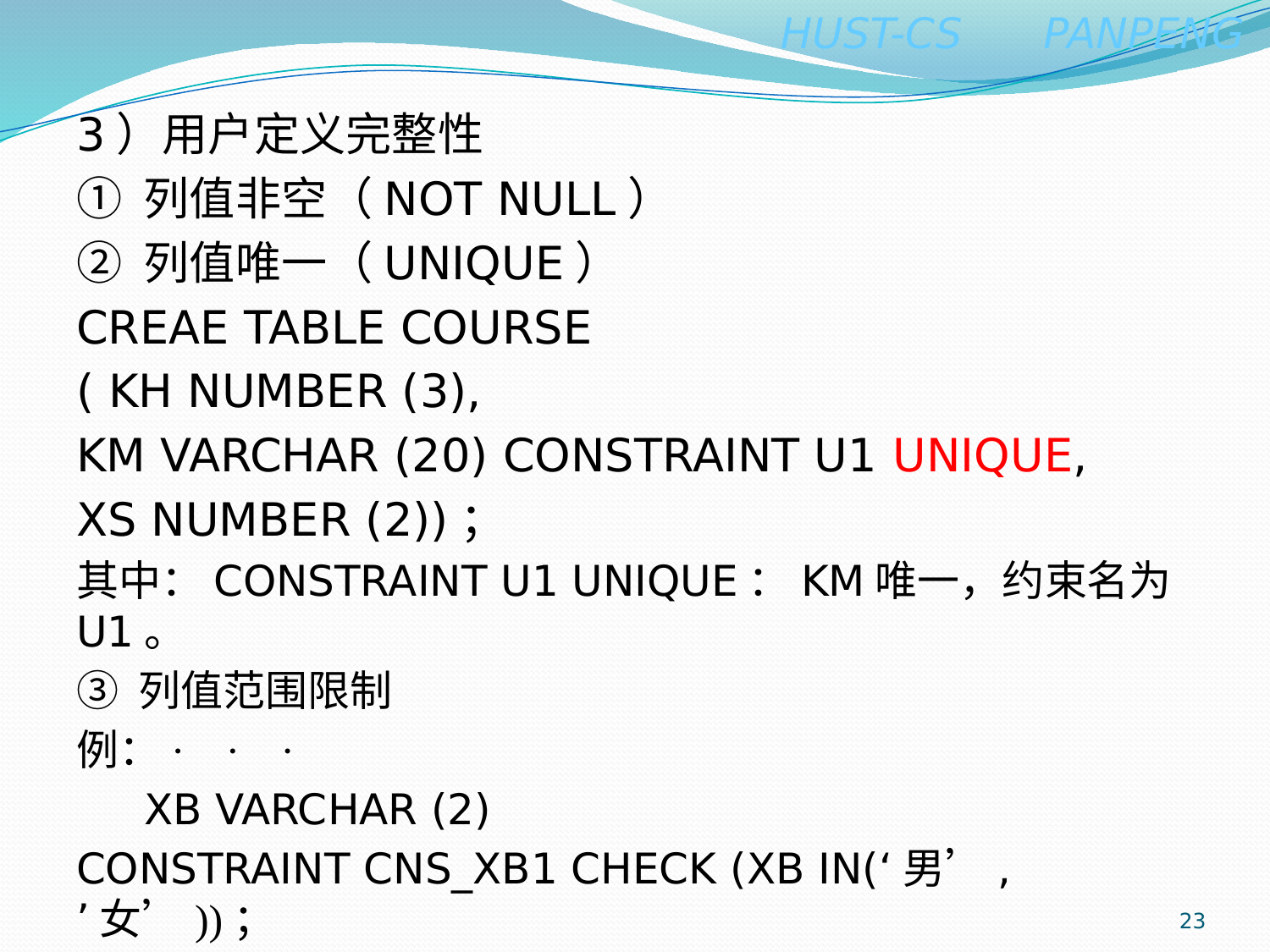

3）用户定义完整性
① 列值非空（NOT NULL）
② 列值唯一（UNIQUE）
CREAE TABLE COURSE
( KH NUMBER (3),
KM VARCHAR (20) CONSTRAINT U1 UNIQUE,
XS NUMBER (2))；
其中：CONSTRAINT U1 UNIQUE：KM唯一，约束名为U1。
③ 列值范围限制
例：·   ·   ·
     XB VARCHAR (2)
CONSTRAINT CNS_XB1 CHECK (XB IN(‘男’, ’女’))；

23